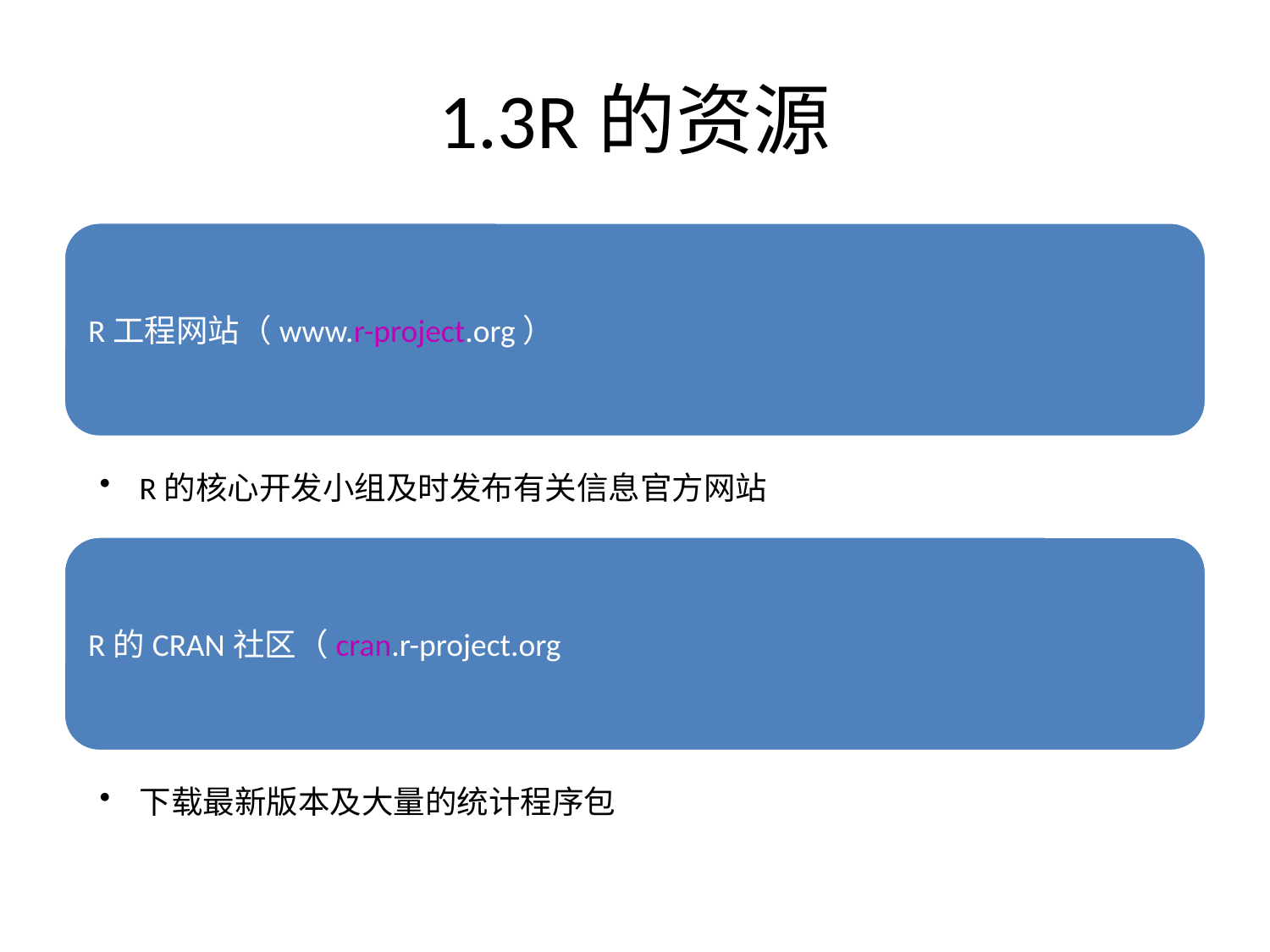

# 1.3R的资源
R工程网站（www.r-project.org）
R的核心开发小组及时发布有关信息官方网站
下载最新版本及大量的统计程序包
R的CRAN社区（cran.r-project.org